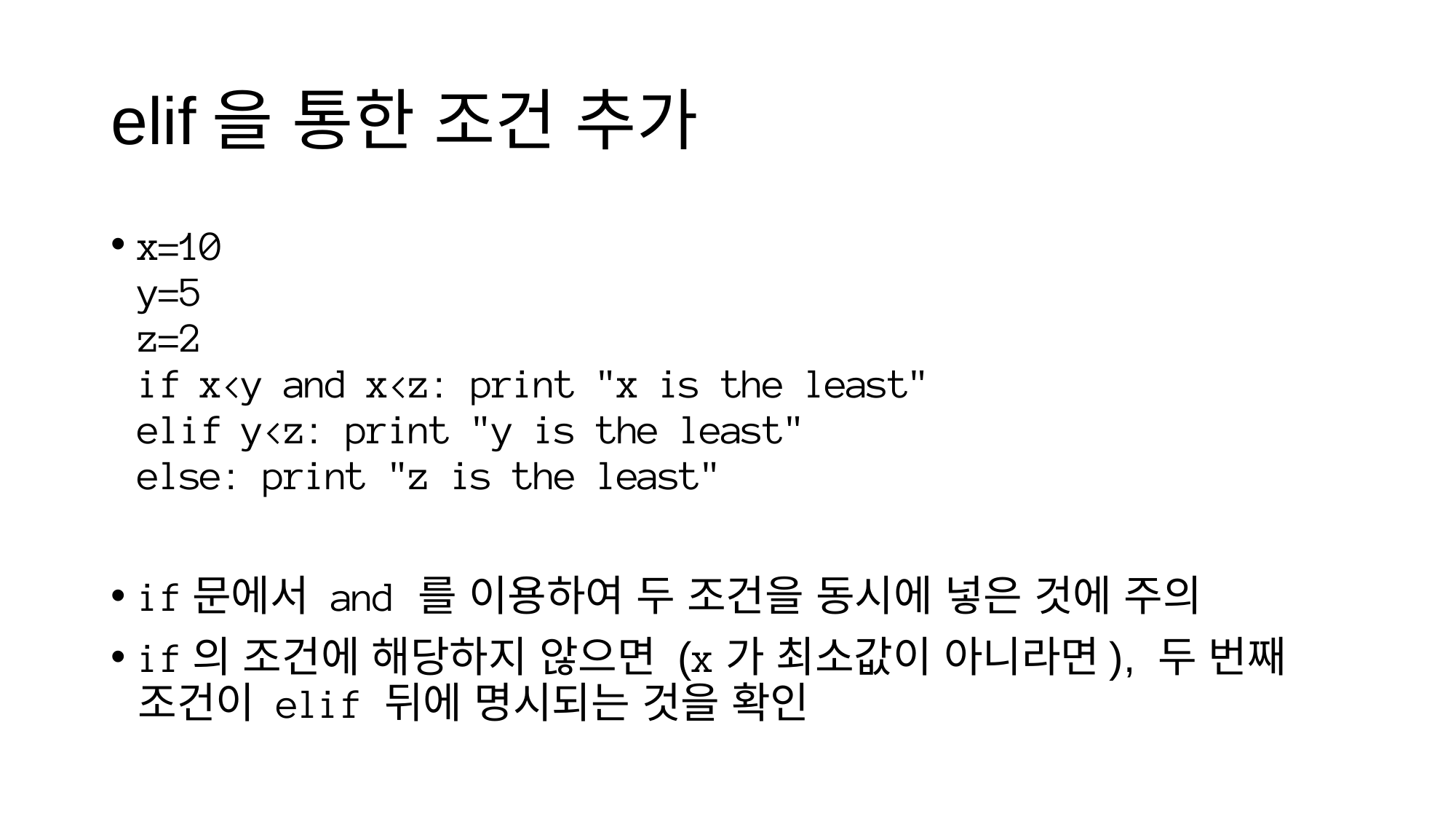

# elif을 통한 조건 추가
x=10
y=5
z=2
if x<y and x<z: print "x is the least"
elif y<z: print "y is the least"
else: print "z is the least"

if문에서 and 를 이용하여 두 조건을 동시에 넣은 것에 주의
if의 조건에 해당하지 않으면 (x가 최소값이 아니라면), 두 번째 조건이 elif 뒤에 명시되는 것을 확인